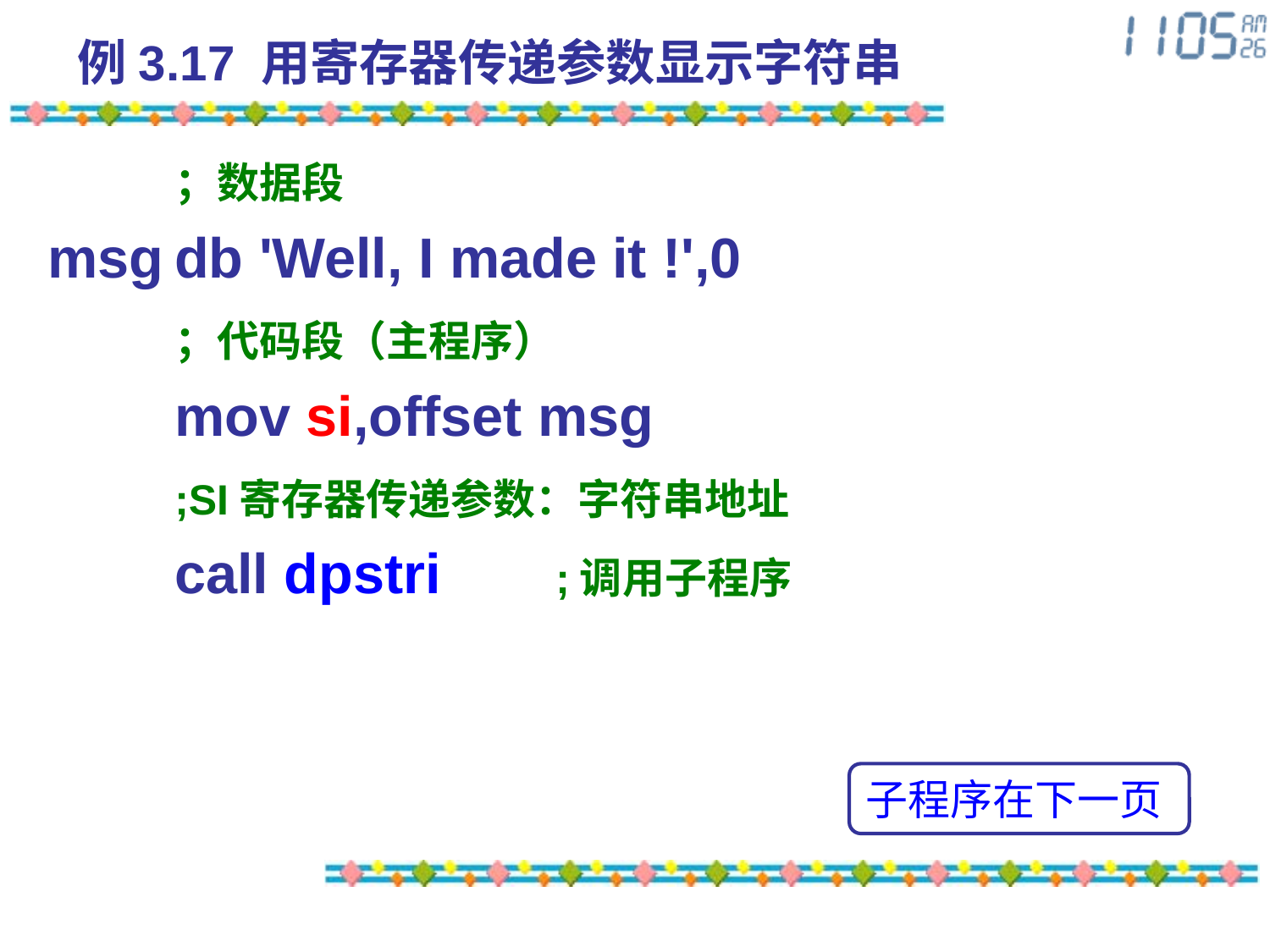

# 例3.17 用寄存器传递参数显示字符串
	；数据段
msg	db 'Well, I made it !',0
	；代码段（主程序）
	mov si,offset msg
	;SI寄存器传递参数：字符串地址
	call dpstri	;调用子程序
子程序在下一页